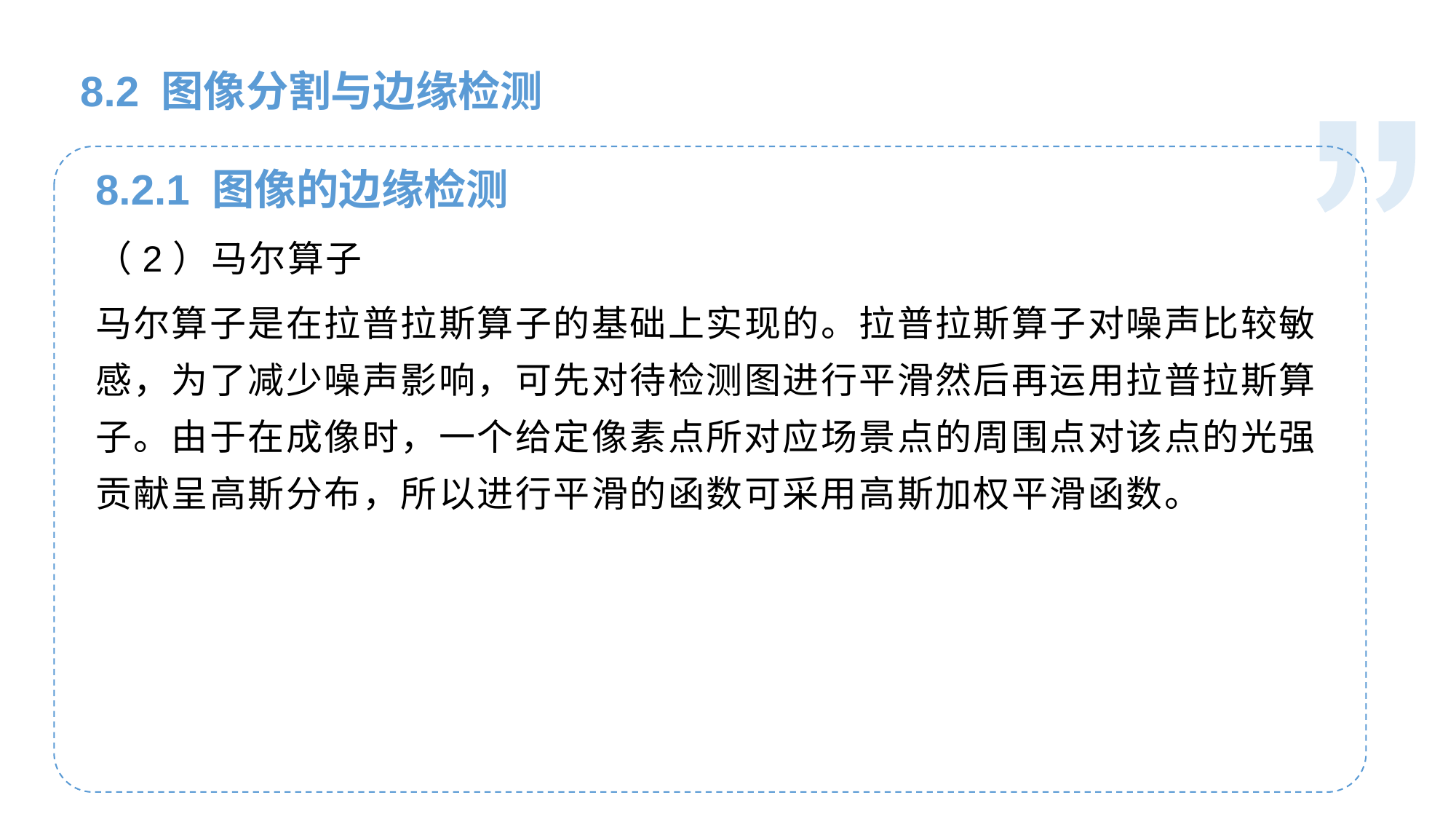

人工智能基础
8.2 图像分割与边缘检测

8.2.1 图像的边缘检测
（2）马尔算子
马尔算子是在拉普拉斯算子的基础上实现的。拉普拉斯算子对噪声比较敏感，为了减少噪声影响，可先对待检测图进行平滑然后再运用拉普拉斯算子。由于在成像时，一个给定像素点所对应场景点的周围点对该点的光强贡献呈高斯分布，所以进行平滑的函数可采用高斯加权平滑函数。